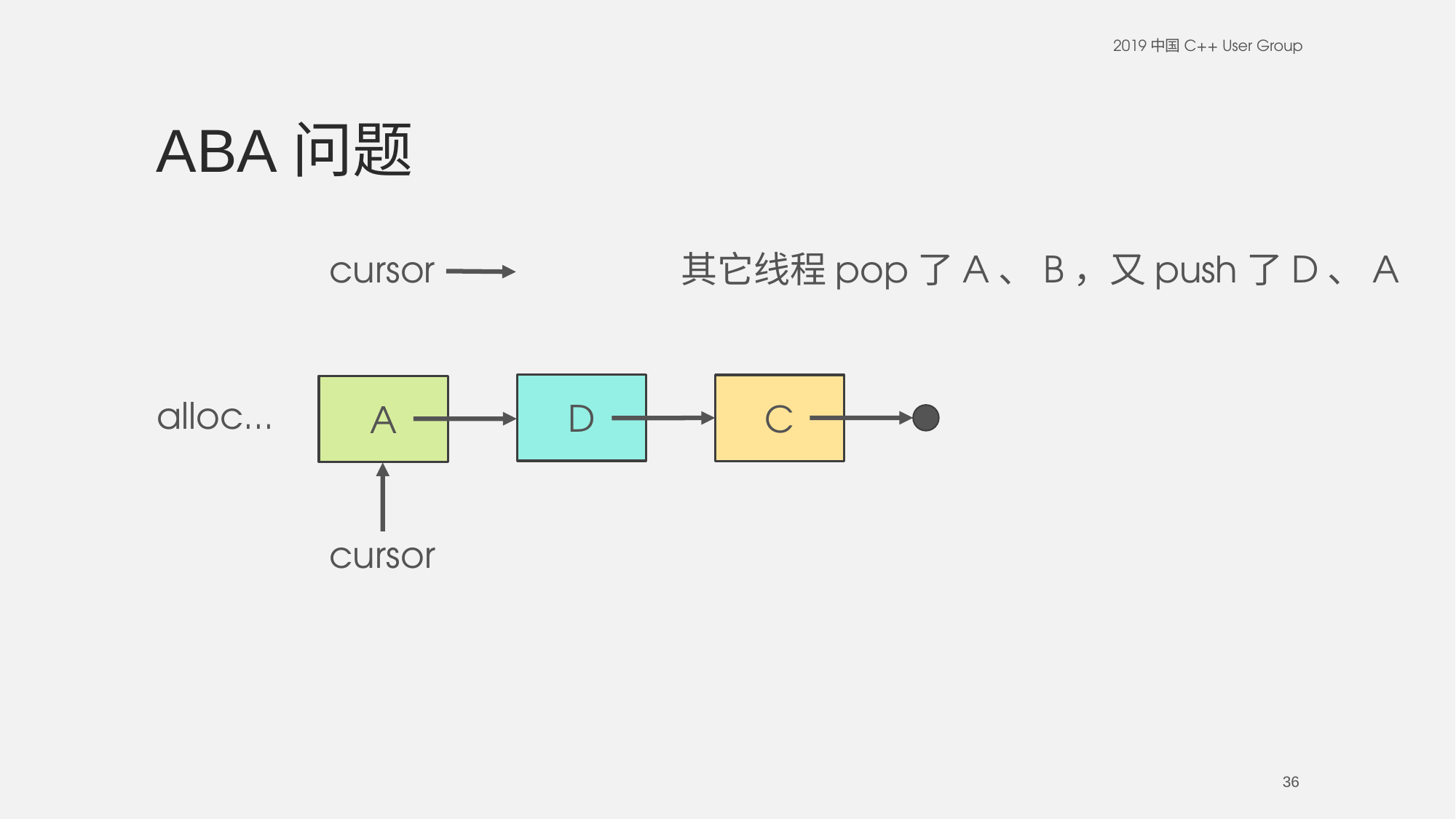

# ABA问题
其它线程pop了A、B，又push了D、A
cursor
D
C
B
A
alloc...

cursor
36